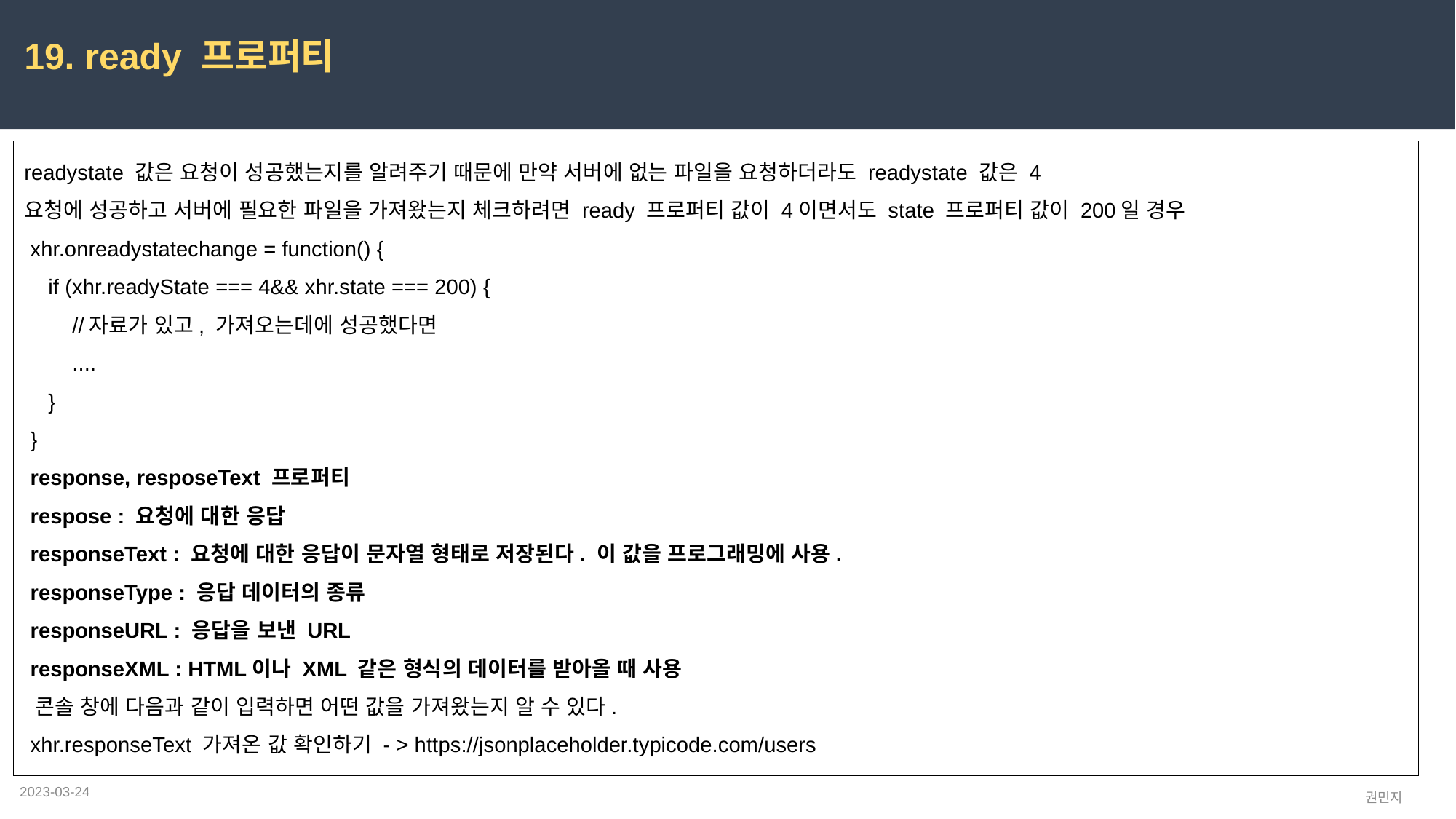

19. ready 프로퍼티
readystate 값은 요청이 성공했는지를 알려주기 때문에 만약 서버에 없는 파일을 요청하더라도 readystate 값은 4
요청에 성공하고 서버에 필요한 파일을 가져왔는지 체크하려면 ready 프로퍼티 값이 4이면서도 state 프로퍼티 값이 200일 경우
 xhr.onreadystatechange = function() {
    if (xhr.readyState === 4&& xhr.state === 200) {
        //자료가 있고, 가져오는데에 성공했다면
        ....
    }
 }
 response, resposeText 프로퍼티
 respose : 요청에 대한 응답
 responseText : 요청에 대한 응답이 문자열 형태로 저장된다. 이 값을 프로그래밍에 사용.
 responseType : 응답 데이터의 종류
 responseURL : 응답을 보낸 URL
 responseXML : HTML이나 XML 같은 형식의 데이터를 받아올 때 사용
 콘솔 창에 다음과 같이 입력하면 어떤 값을 가져왔는지 알 수 있다.
 xhr.responseText 가져온 값 확인하기 - > https://jsonplaceholder.typicode.com/users
2023-03-24
권민지